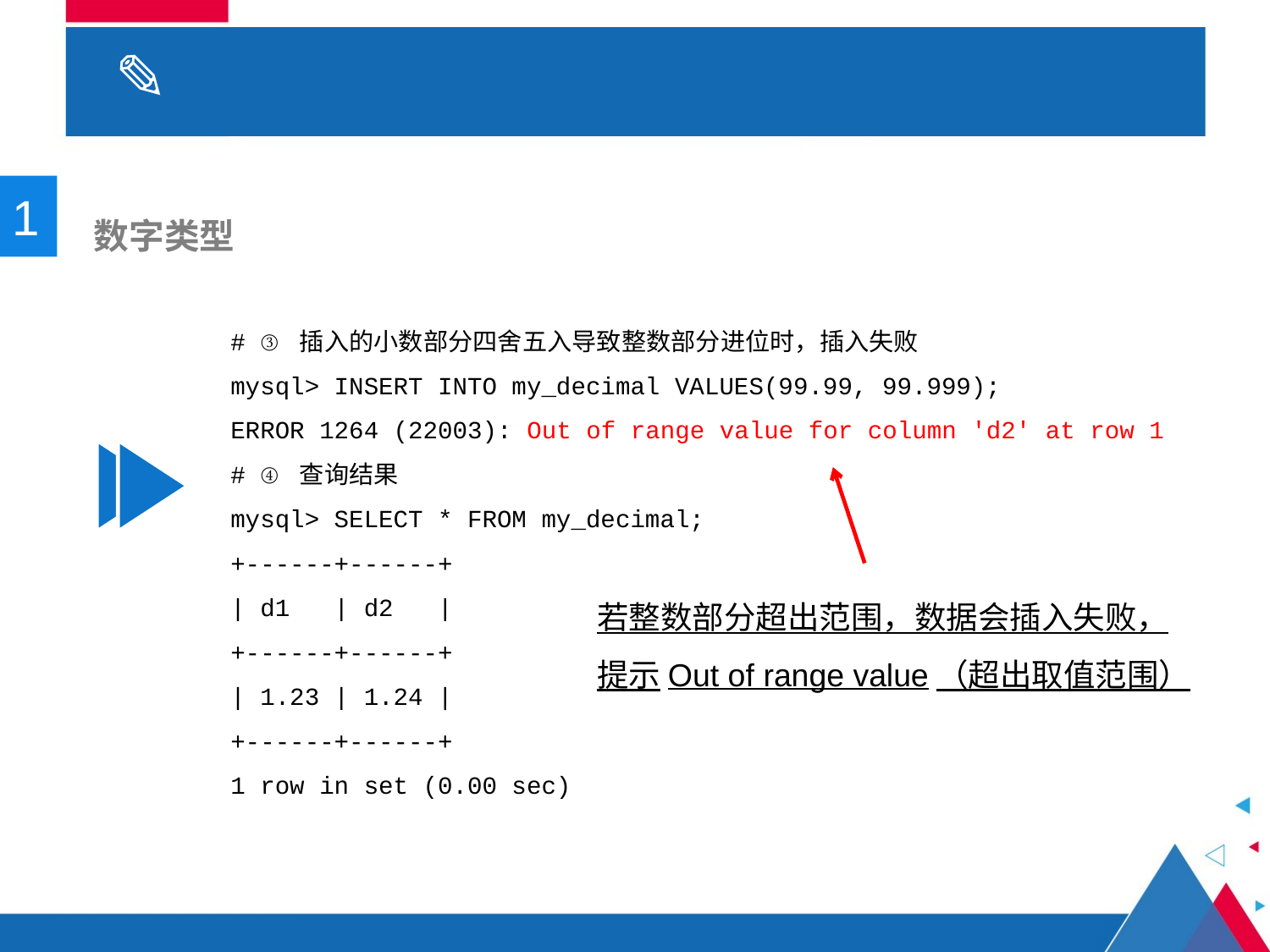

# 3.1 数据类型

1
  数字类型
# ③ 插入的小数部分四舍五入导致整数部分进位时，插入失败
mysql> INSERT INTO my_decimal VALUES(99.99, 99.999);
ERROR 1264 (22003): Out of range value for column 'd2' at row 1
# ④ 查询结果
mysql> SELECT * FROM my_decimal;
+------+------+
| d1   | d2   |
+------+------+
| 1.23 | 1.24 |
+------+------+
1 row in set (0.00 sec)

若整数部分超出范围，数据会插入失败，
提示Out of range value（超出取值范围）